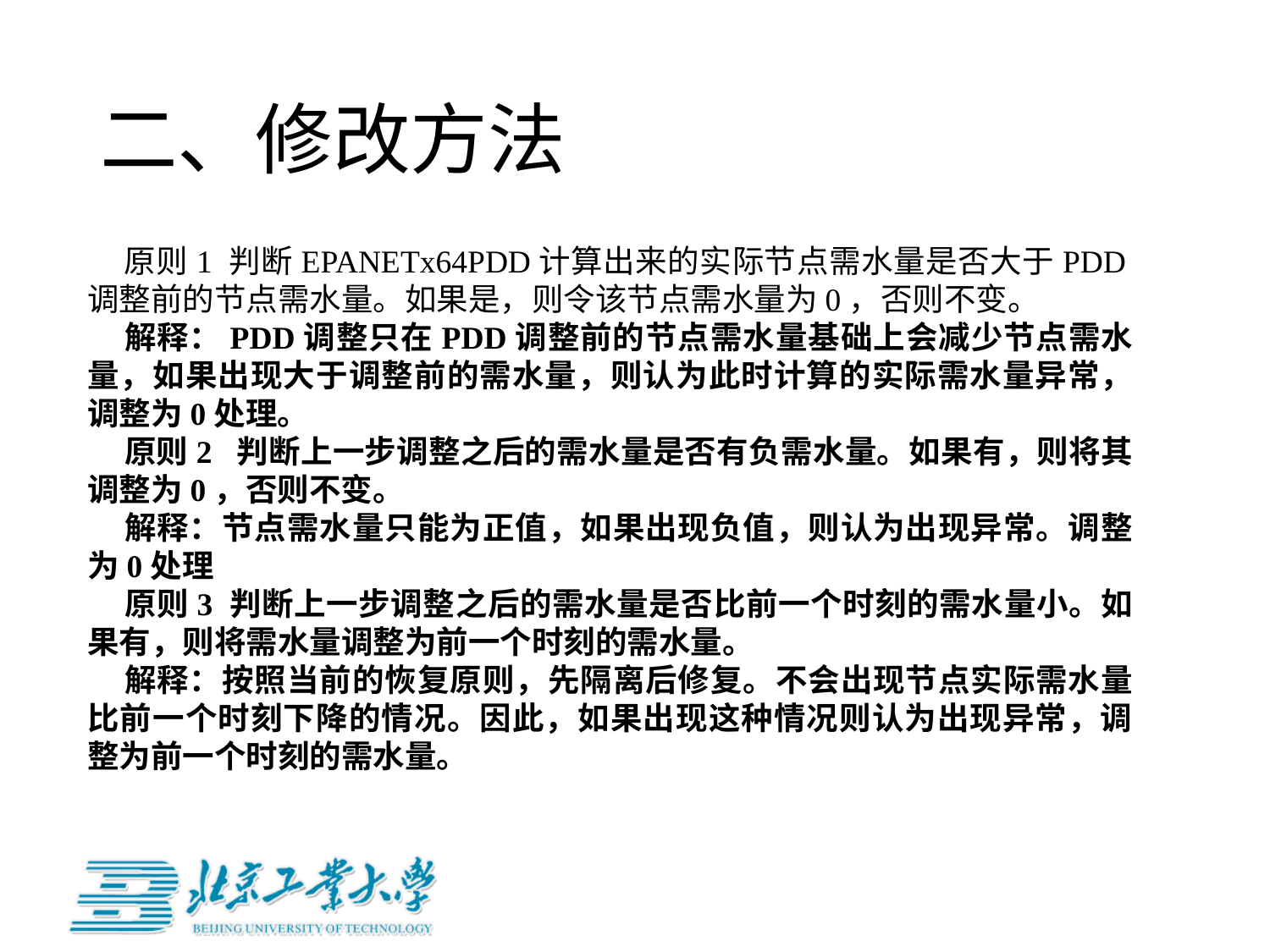

# 二、修改方法
原则1 判断EPANETx64PDD计算出来的实际节点需水量是否大于PDD调整前的节点需水量。如果是，则令该节点需水量为0，否则不变。
解释：PDD调整只在PDD调整前的节点需水量基础上会减少节点需水量，如果出现大于调整前的需水量，则认为此时计算的实际需水量异常，调整为0处理。
原则2  判断上一步调整之后的需水量是否有负需水量。如果有，则将其调整为0，否则不变。
解释：节点需水量只能为正值，如果出现负值，则认为出现异常。调整为0处理
原则3 判断上一步调整之后的需水量是否比前一个时刻的需水量小。如果有，则将需水量调整为前一个时刻的需水量。
解释：按照当前的恢复原则，先隔离后修复。不会出现节点实际需水量比前一个时刻下降的情况。因此，如果出现这种情况则认为出现异常，调整为前一个时刻的需水量。